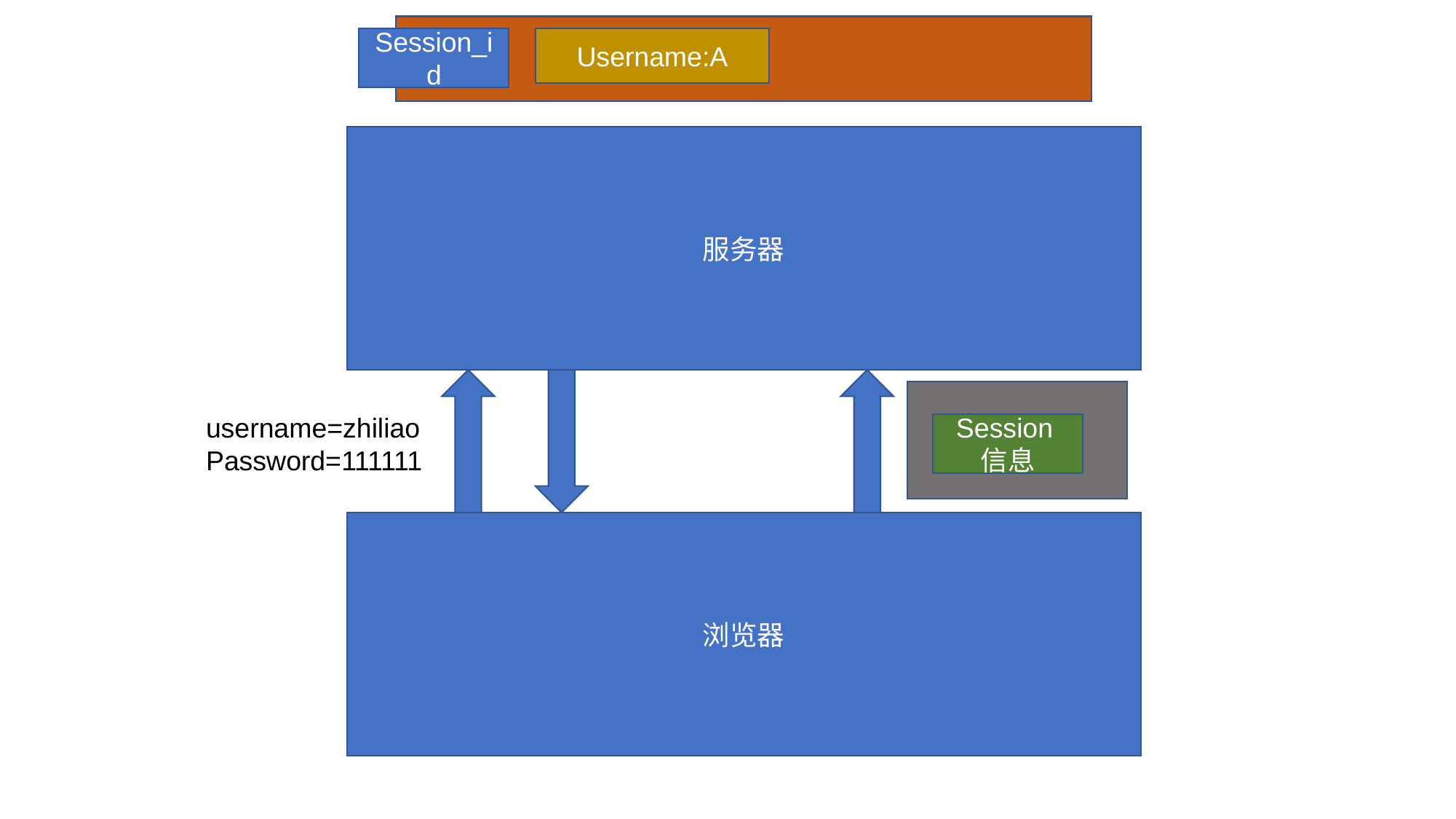

Session_id
Username:A
服务器

Session信息
username=zhiliao
Password=111111
浏览器